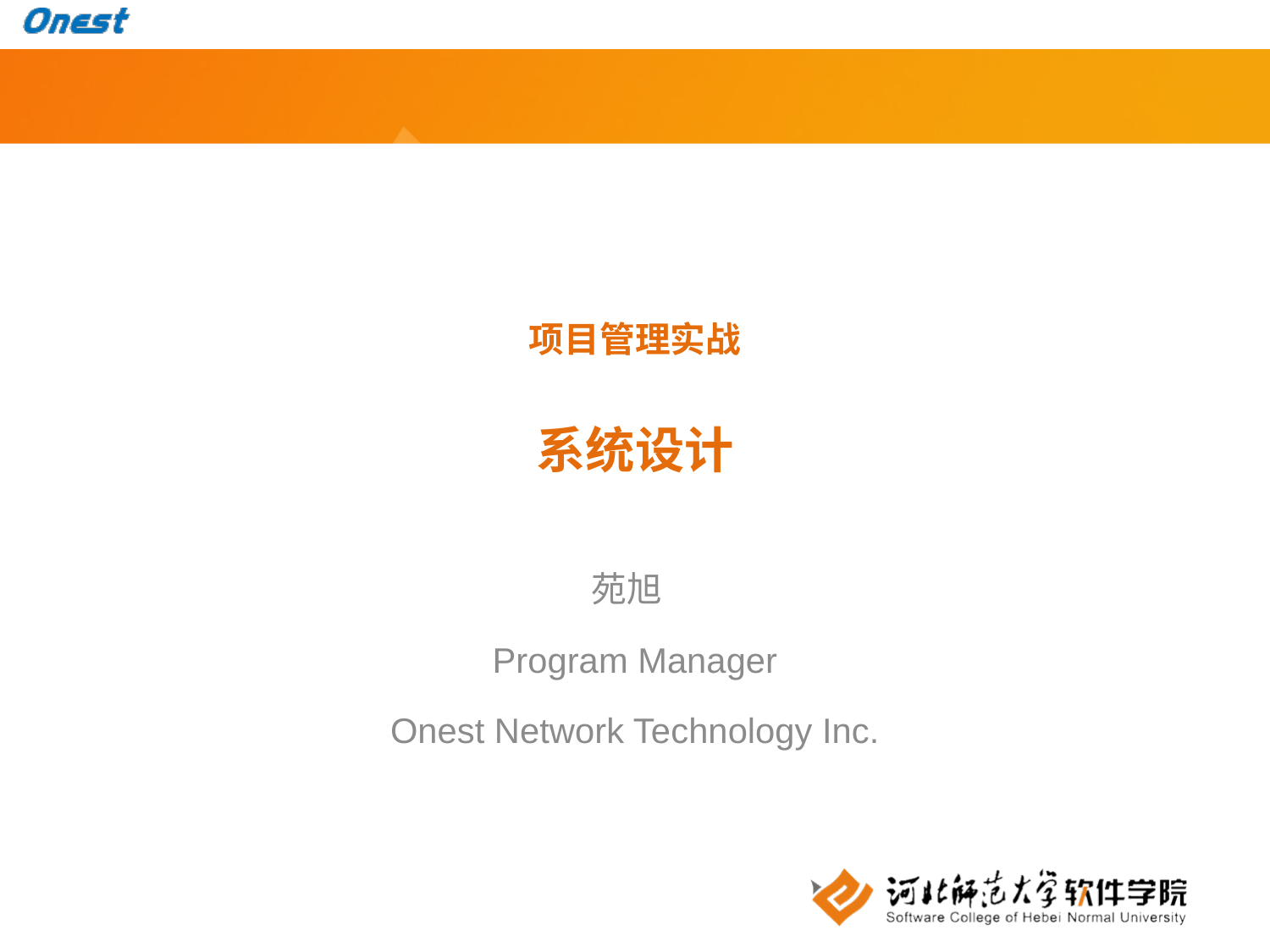

# 项目管理实战 系统设计
苑旭
Program Manager
Onest Network Technology Inc.